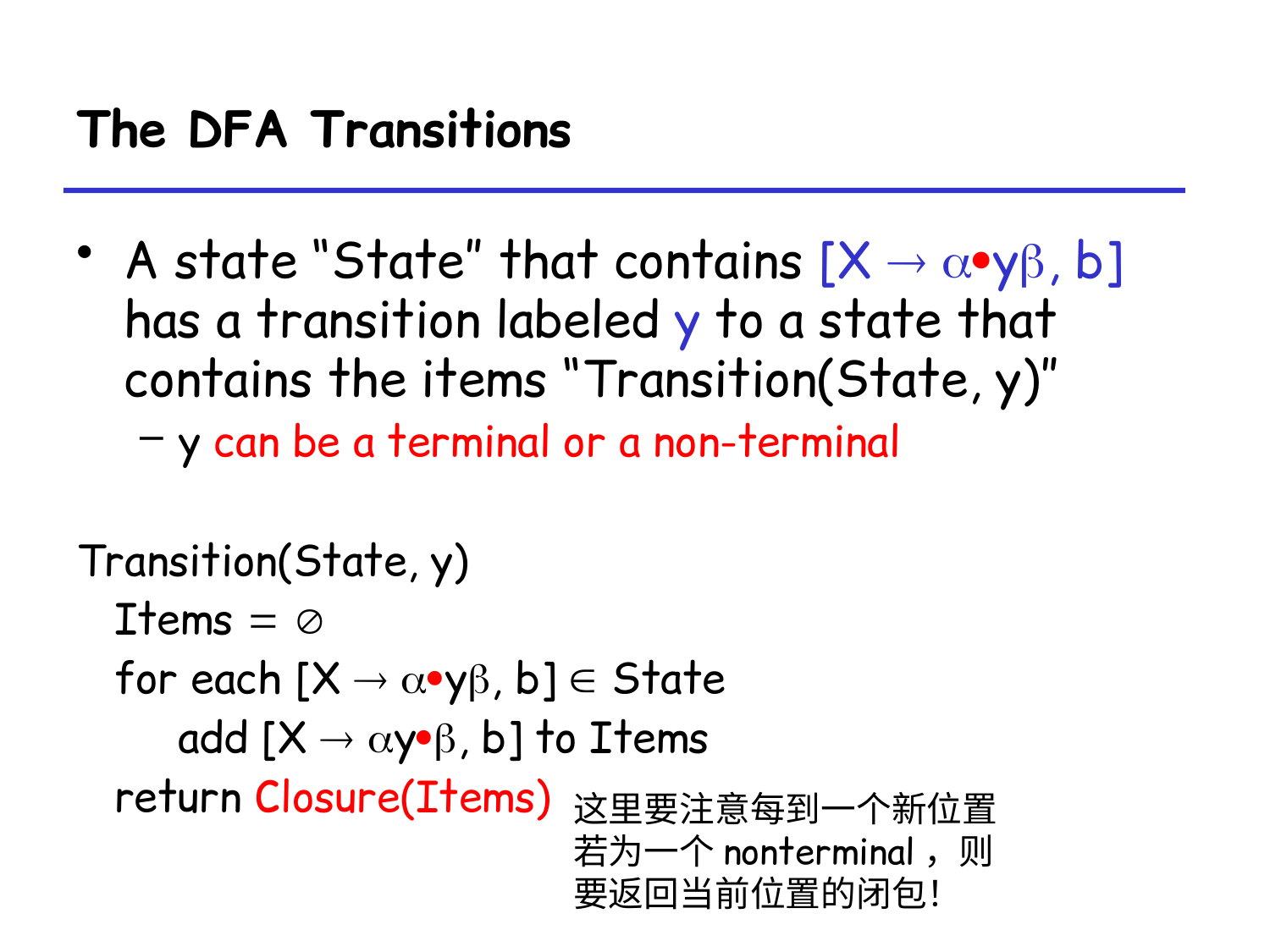

# The DFA Transitions
A state “State” that contains [X → α•yβ, b] has a transition labeled y to a state that contains the items “Transition(State, y)”
y can be a terminal or a non-terminal

Transition(State, y)
   Items = ∅
   for each [X → α•yβ, b] ∈ State
        add [X → αy•β, b] to Items
   return Closure(Items)
这里要注意每到一个新位置若为一个nonterminal，则要返回当前位置的闭包！
61